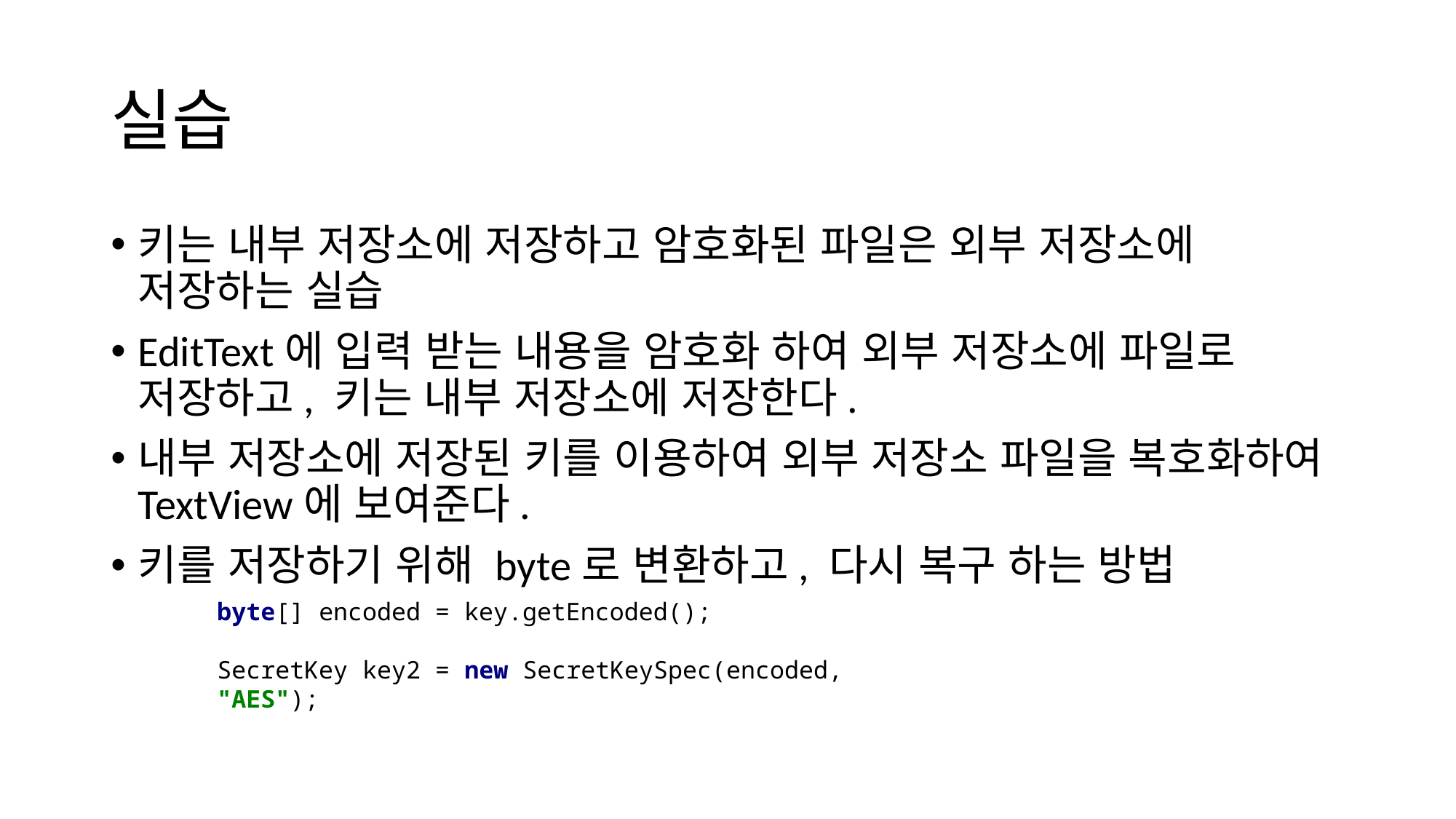

# 실습
키는 내부 저장소에 저장하고 암호화된 파일은 외부 저장소에 저장하는 실습
EditText에 입력 받는 내용을 암호화 하여 외부 저장소에 파일로 저장하고, 키는 내부 저장소에 저장한다.
내부 저장소에 저장된 키를 이용하여 외부 저장소 파일을 복호화하여 TextView에 보여준다.
키를 저장하기 위해 byte로 변환하고, 다시 복구 하는 방법
byte[] encoded = key.getEncoded();
SecretKey key2 = new SecretKeySpec(encoded, "AES");